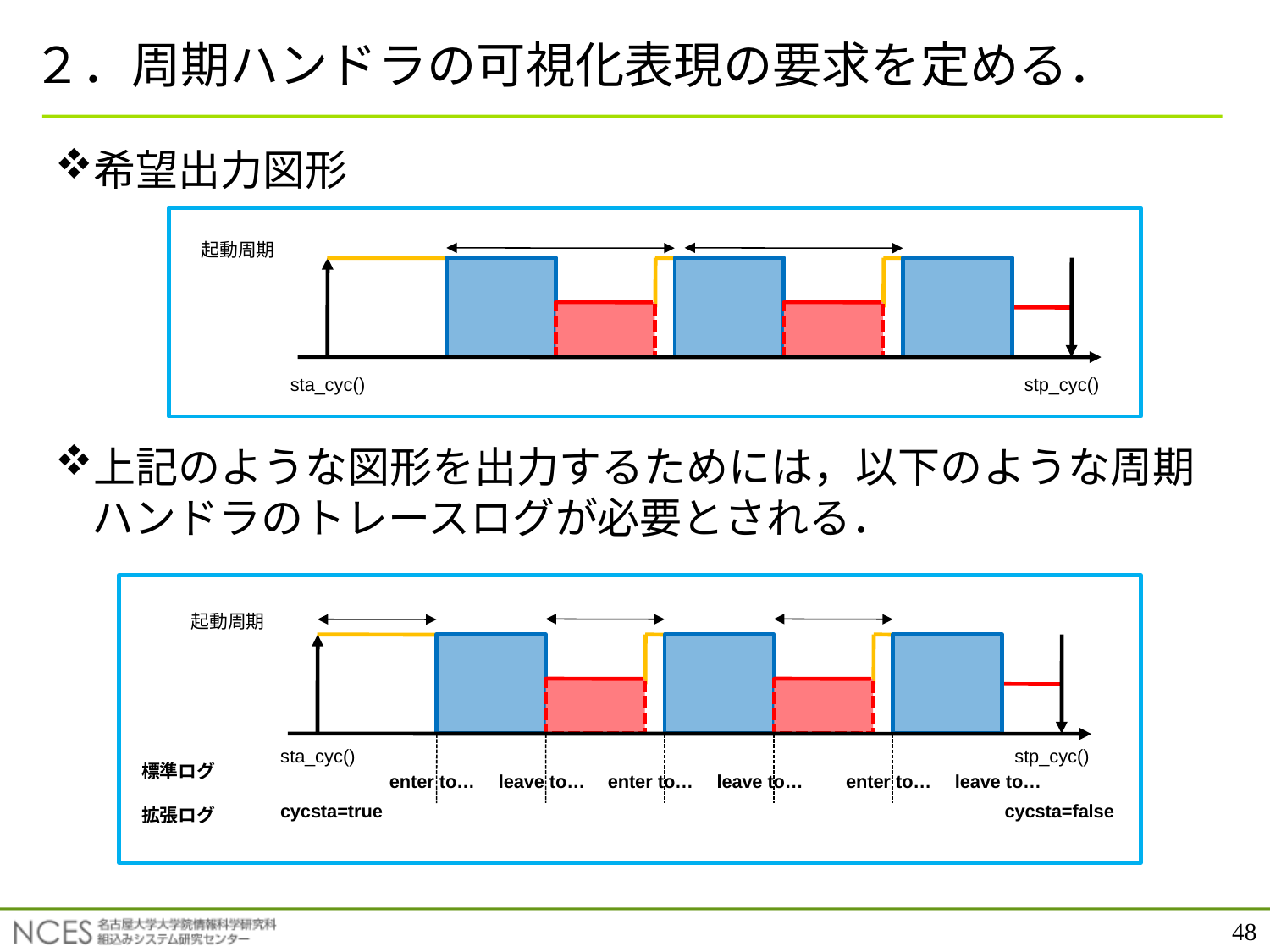

# ２．周期ハンドラの可視化表現の要求を定める．
希望出力図形

上記のような図形を出力するためには，以下のような周期ハンドラのトレースログが必要とされる．

起動周期

sta_cyc()
stp_cyc()

起動周期

sta_cyc()
stp_cyc()
標準ログ
enter to…
leave to…
enter to…
leave to…
enter to…
leave to…
cycsta=true
cycsta=false
拡張ログ
48